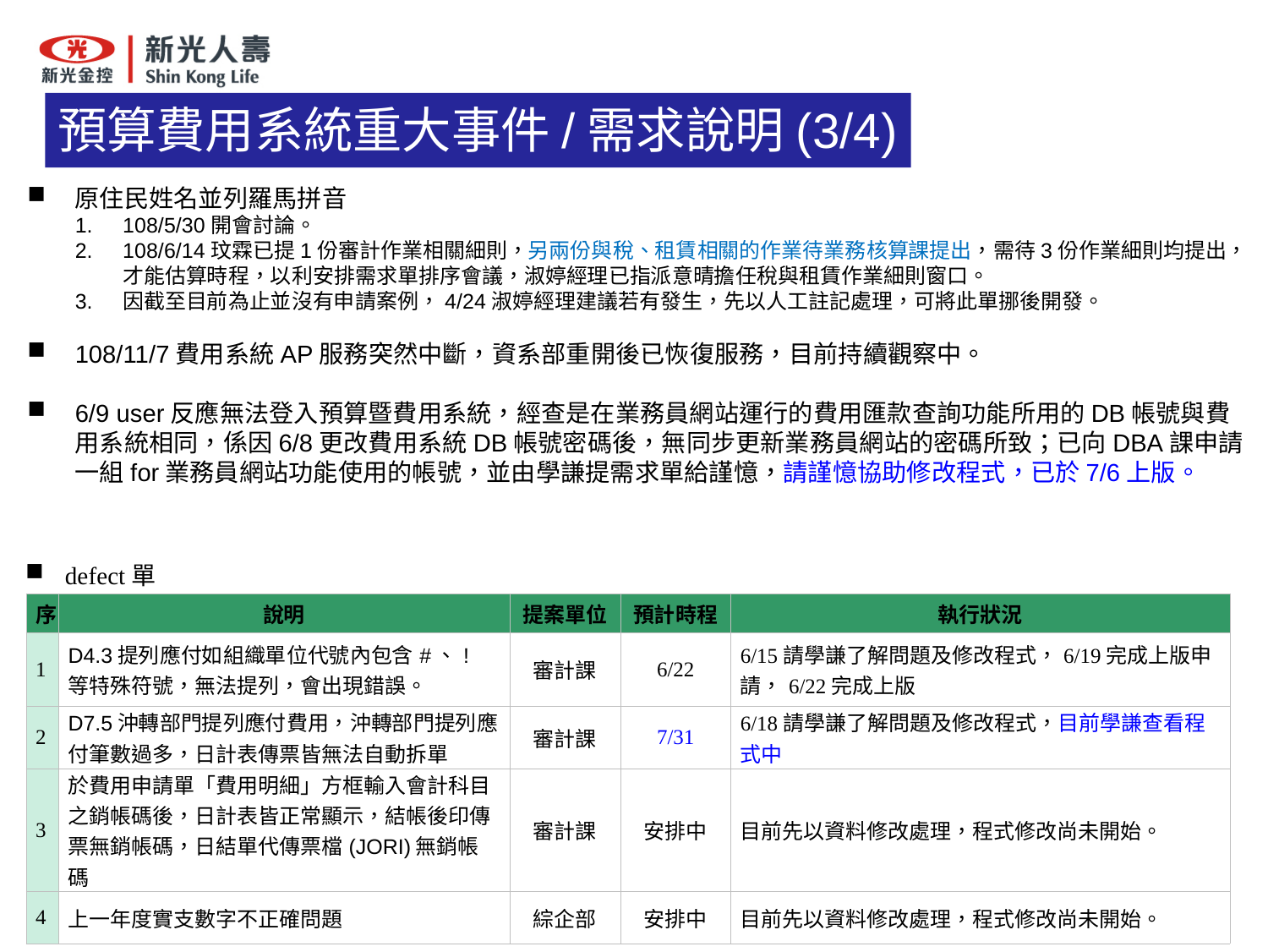

# 預算費用系統重大事件/需求說明(3/4)
原住民姓名並列羅馬拼音
108/5/30開會討論。
108/6/14玟霖已提1份審計作業相關細則，另兩份與稅、租賃相關的作業待業務核算課提出，需待3份作業細則均提出，才能估算時程，以利安排需求單排序會議，淑婷經理已指派意晴擔任稅與租賃作業細則窗口。
因截至目前為止並沒有申請案例，4/24淑婷經理建議若有發生，先以人工註記處理，可將此單挪後開發。

108/11/7費用系統AP服務突然中斷，資系部重開後已恢復服務，目前持續觀察中。

6/9 user反應無法登入預算暨費用系統，經查是在業務員網站運行的費用匯款查詢功能所用的DB帳號與費用系統相同，係因6/8更改費用系統DB帳號密碼後，無同步更新業務員網站的密碼所致；已向DBA課申請一組for業務員網站功能使用的帳號，並由學謙提需求單給謹憶，請謹憶協助修改程式，已於7/6上版。
defect單
| 序 | 說明 | 提案單位 | 預計時程 | 執行狀況 |
| --- | --- | --- | --- | --- |
| 1 | D4.3提列應付如組織單位代號內包含#、! 等特殊符號，無法提列，會出現錯誤。 | 審計課 | 6/22 | 6/15請學謙了解問題及修改程式，6/19完成上版申請，6/22完成上版 |
| 2 | D7.5沖轉部門提列應付費用，沖轉部門提列應付筆數過多，日計表傳票皆無法自動拆單 | 審計課 | 7/31 | 6/18請學謙了解問題及修改程式，目前學謙查看程式中 |
| 3 | 於費用申請單「費用明細」方框輸入會計科目之銷帳碼後，日計表皆正常顯示，結帳後印傳票無銷帳碼，日結單代傳票檔(JORI)無銷帳碼 | 審計課 | 安排中 | 目前先以資料修改處理，程式修改尚未開始。 |
| 4 | 上一年度實支數字不正確問題 | 綜企部 | 安排中 | 目前先以資料修改處理，程式修改尚未開始。 |